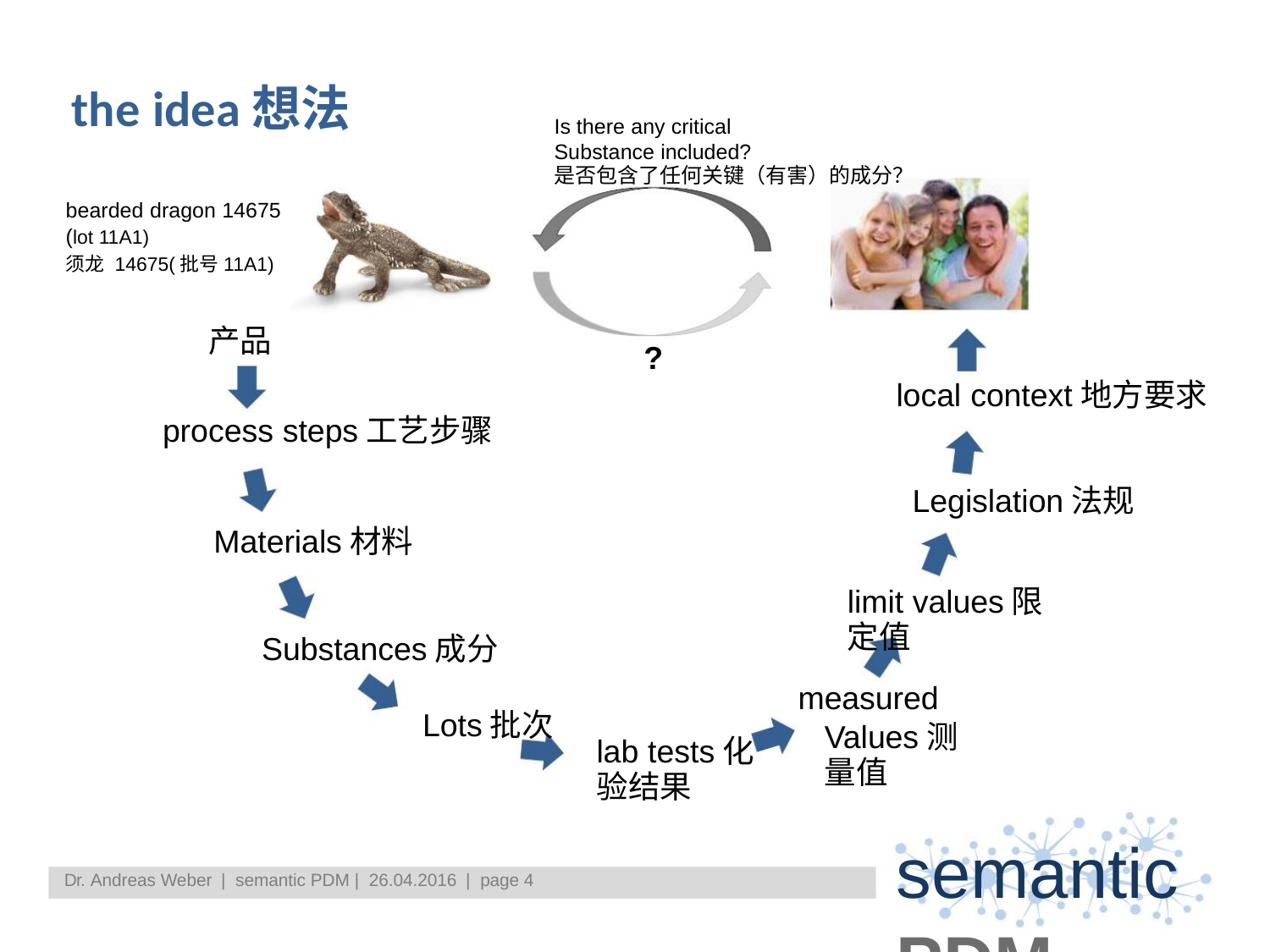

the idea想法
Is there any critical
Substance included?
是否包含了任何关键（有害）的成分？
bearded dragon 14675
(lot 11A1)
须龙 14675(批号11A1)
产品
?
local context地方要求
Legislation法规
process steps工艺步骤
Materials材料
limit values限定值
Substances成分
measured
Values测量值
Lots批次
lab tests化验结果
semantic PDM
Dr. Andreas Weber | semantic PDM | 26.04.2016 | page 4